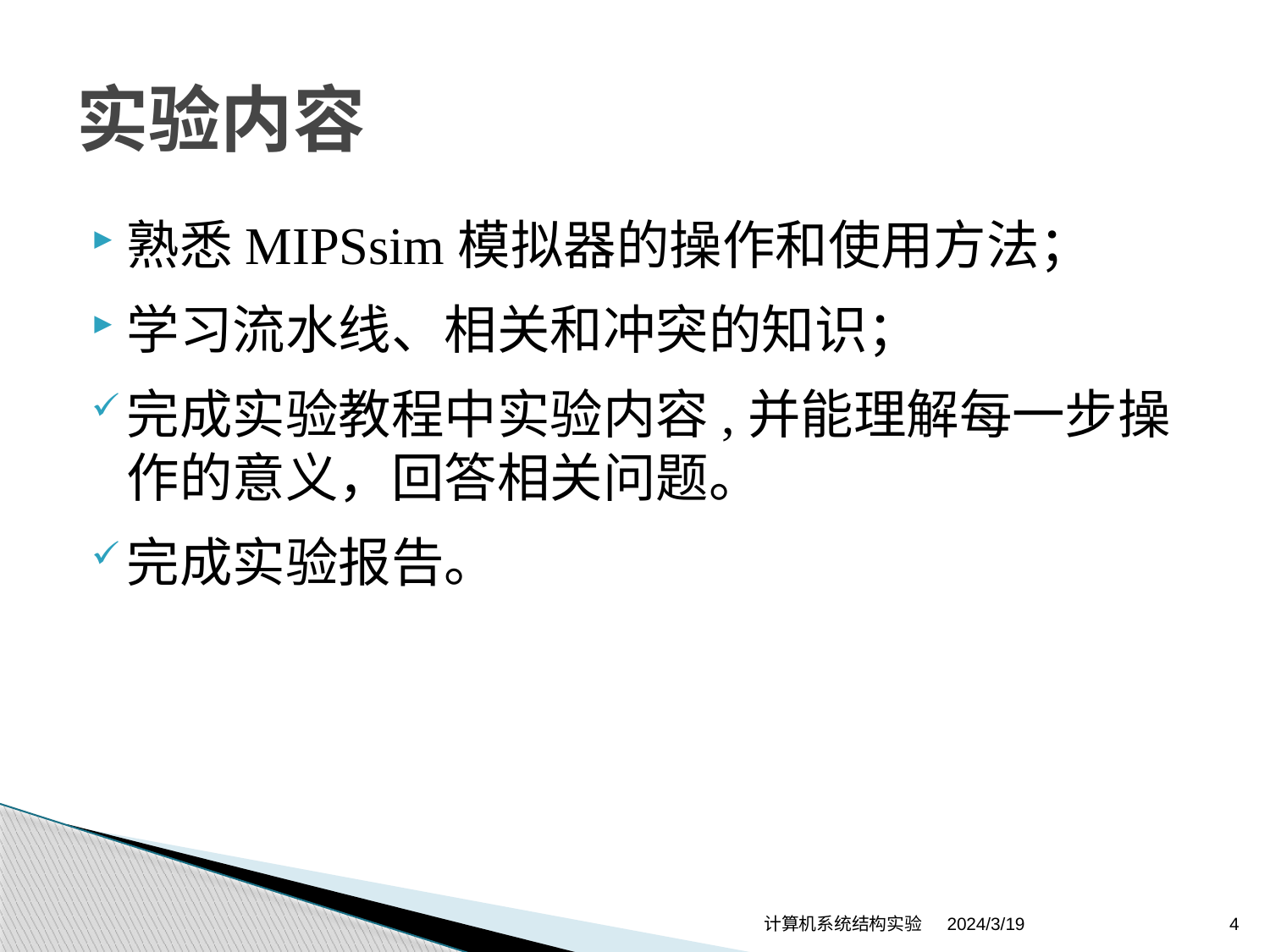

# 实验内容
熟悉MIPSsim模拟器的操作和使用方法；
学习流水线、相关和冲突的知识；
完成实验教程中实验内容,并能理解每一步操作的意义，回答相关问题。
完成实验报告。
计算机系统结构实验
2024/3/19
4